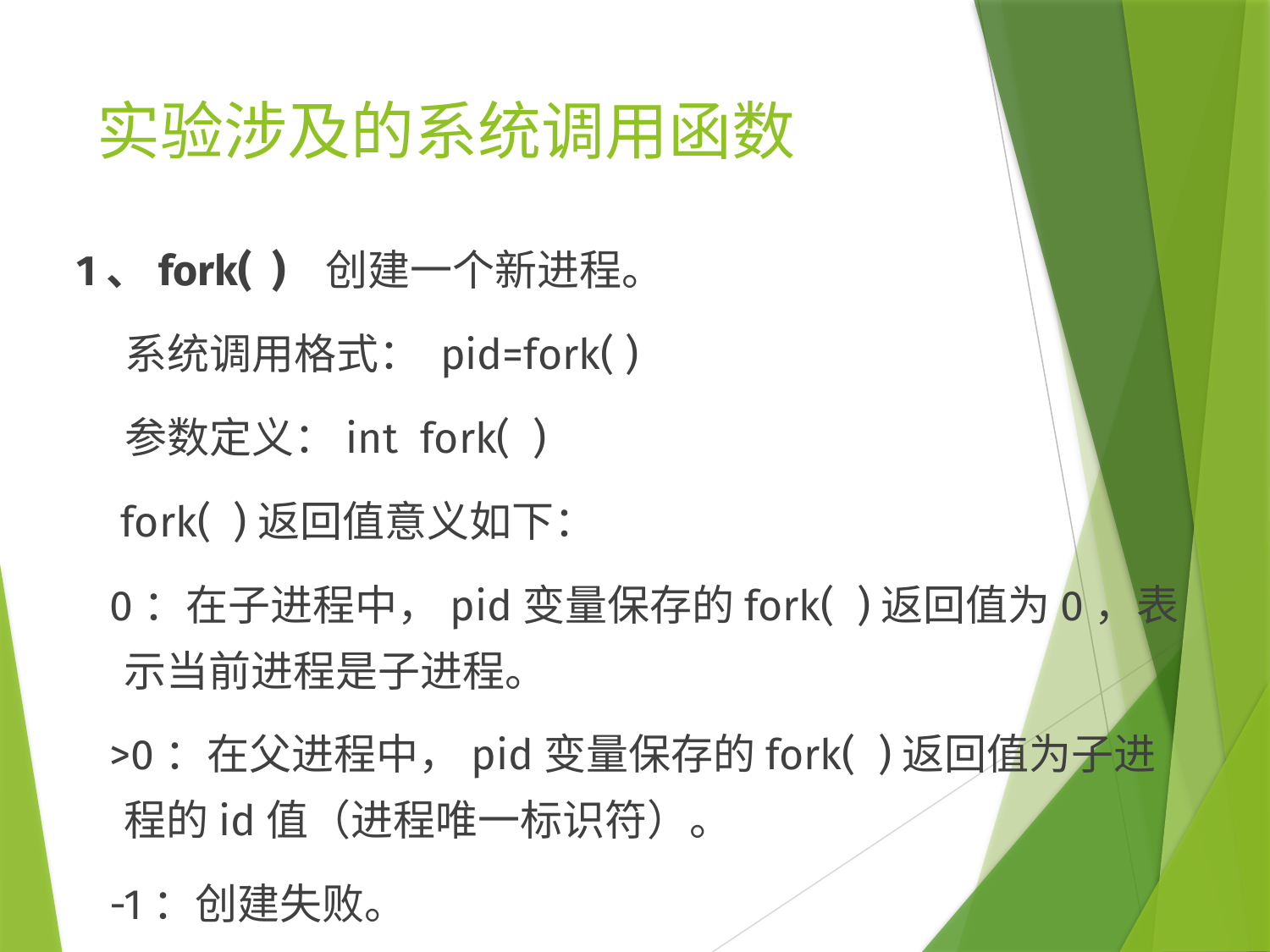

# 实验涉及的系统调用函数
1、fork(  )   创建一个新进程。
    系统调用格式： pid=fork( )
    参数定义：int  fork(  )
    fork(  )返回值意义如下：
   0：在子进程中，pid变量保存的fork(  )返回值为0，表示当前进程是子进程。
   >0：在父进程中，pid变量保存的fork(  )返回值为子进程的id值（进程唯一标识符）。
   -1：创建失败。